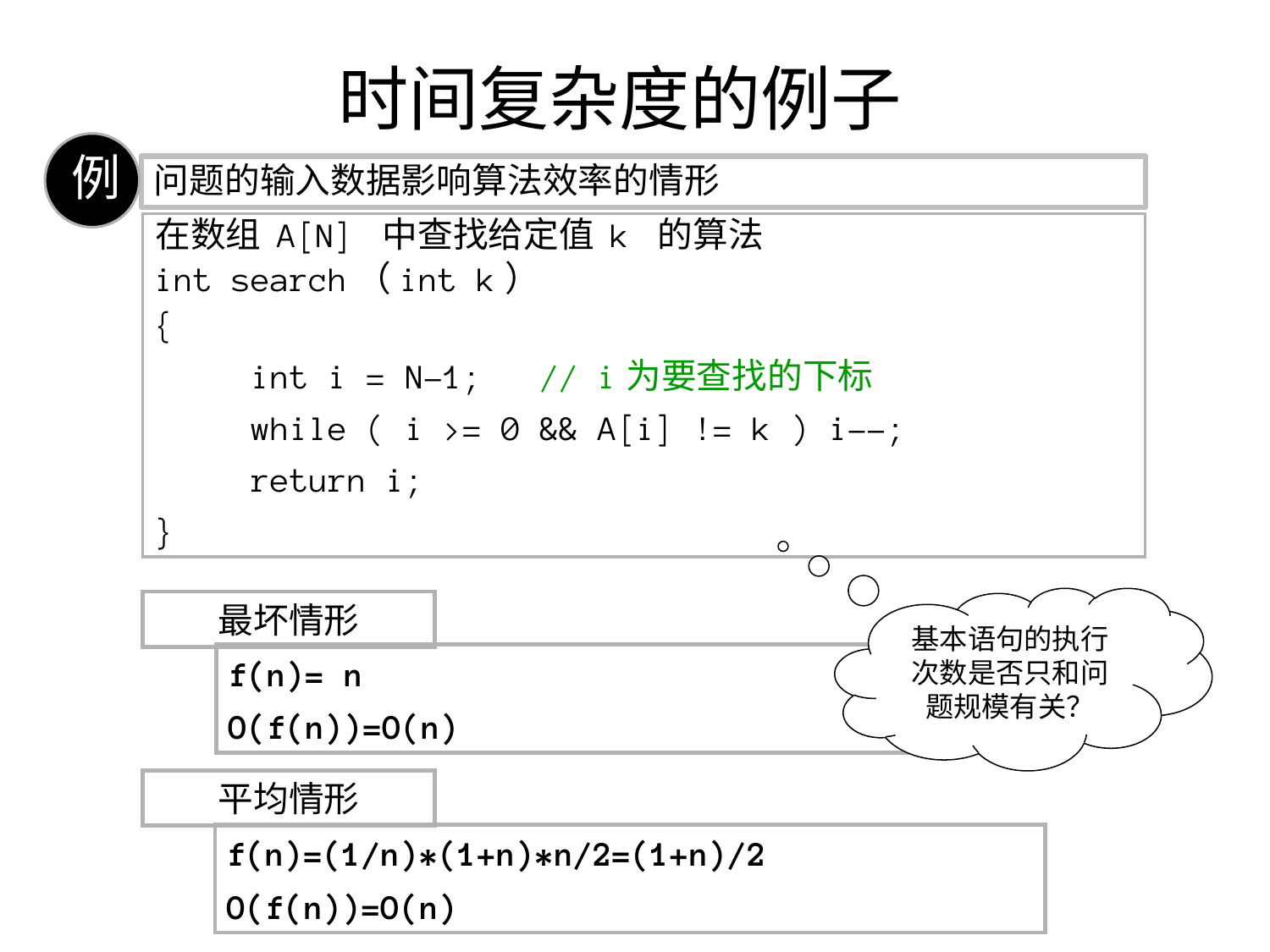

# 时间复杂度的例子
例
问题的输入数据影响算法效率的情形
在数组 A[N] 中查找给定值 k 的算法
int search（int k）
{
     int i = N-1;   // i为要查找的下标
     while ( i >= 0 && A[i] != k ) i--;
     return i;
}
基本语句的执行次数是否只和问题规模有关？
最坏情形
f(n)= n
O(f(n))=O(n)
平均情形
f(n)=(1/n)*(1+n)*n/2=(1+n)/2
O(f(n))=O(n)
89